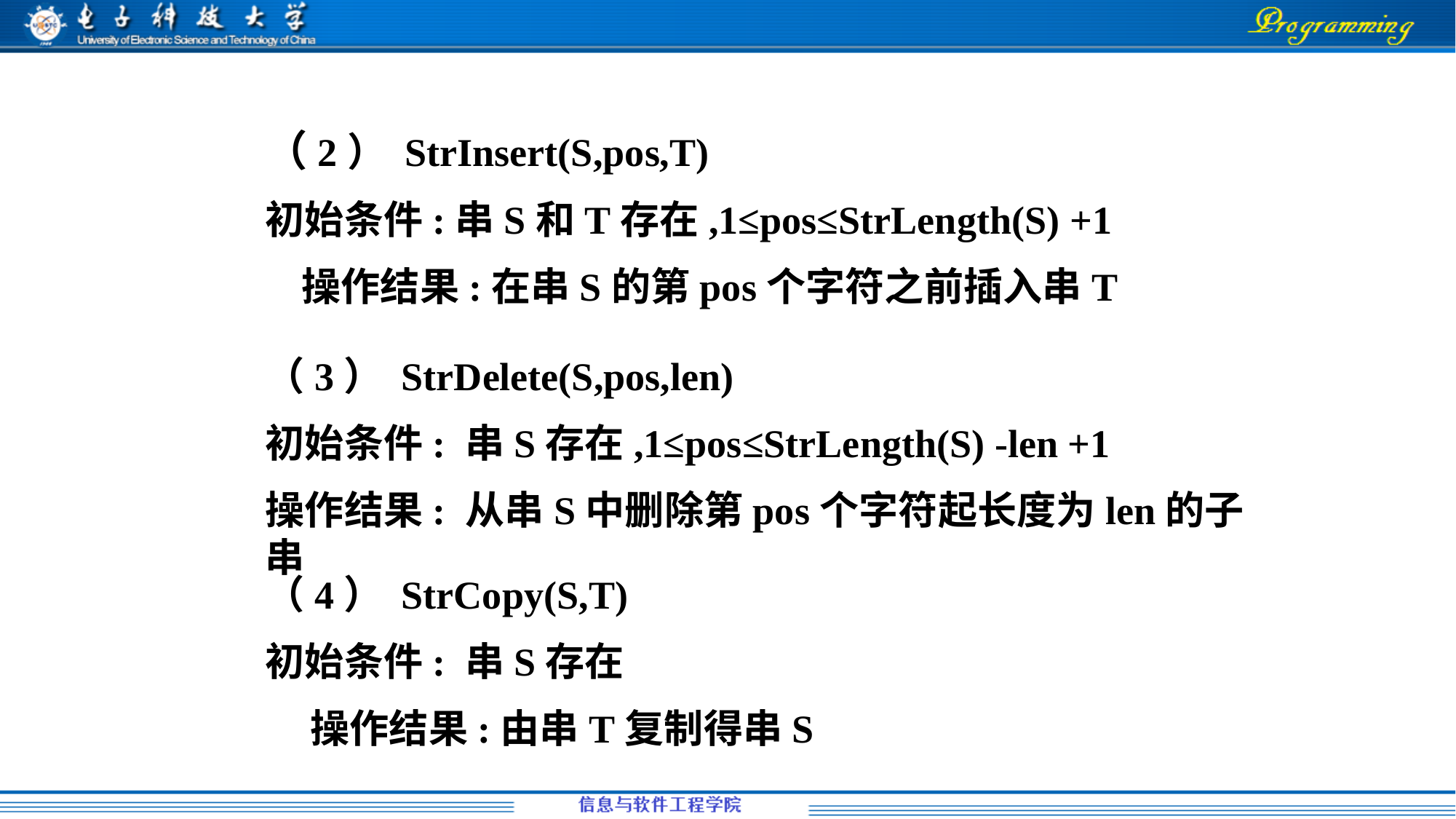

（2） StrInsert(S,pos,T)
初始条件:串S和T存在,1≤pos≤StrLength(S) +1
   操作结果:在串S的第pos个字符之前插入串T
（3） StrDelete(S,pos,len)
初始条件: 串S存在,1≤pos≤StrLength(S) -len +1
操作结果: 从串S中删除第pos个字符起长度为len的子串
（4） StrCopy(S,T)
初始条件: 串S存在
    操作结果:由串T复制得串S